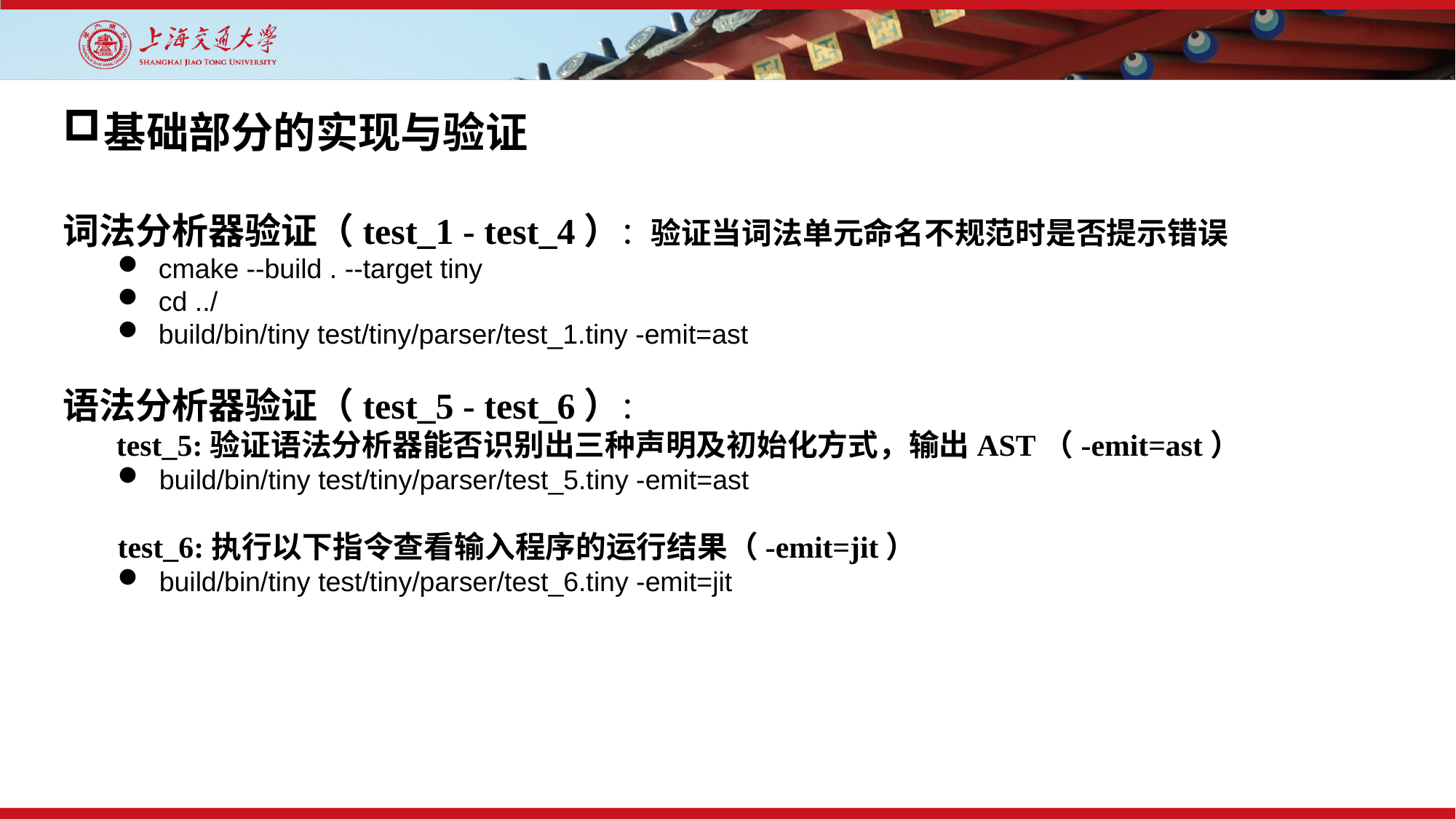

基础部分的实现与验证

词法分析器验证（test_1 - test_4）：验证当词法单元命名不规范时是否提示错误
cmake --build . --target tiny
cd ../
build/bin/tiny test/tiny/parser/test_1.tiny -emit=ast

语法分析器验证（test_5 - test_6）：
       test_5:验证语法分析器能否识别出三种声明及初始化方式，输出AST（-emit=ast）
 build/bin/tiny test/tiny/parser/test_5.tiny -emit=ast

test_6:执行以下指令查看输入程序的运行结果（-emit=jit）
 build/bin/tiny test/tiny/parser/test_6.tiny -emit=jit